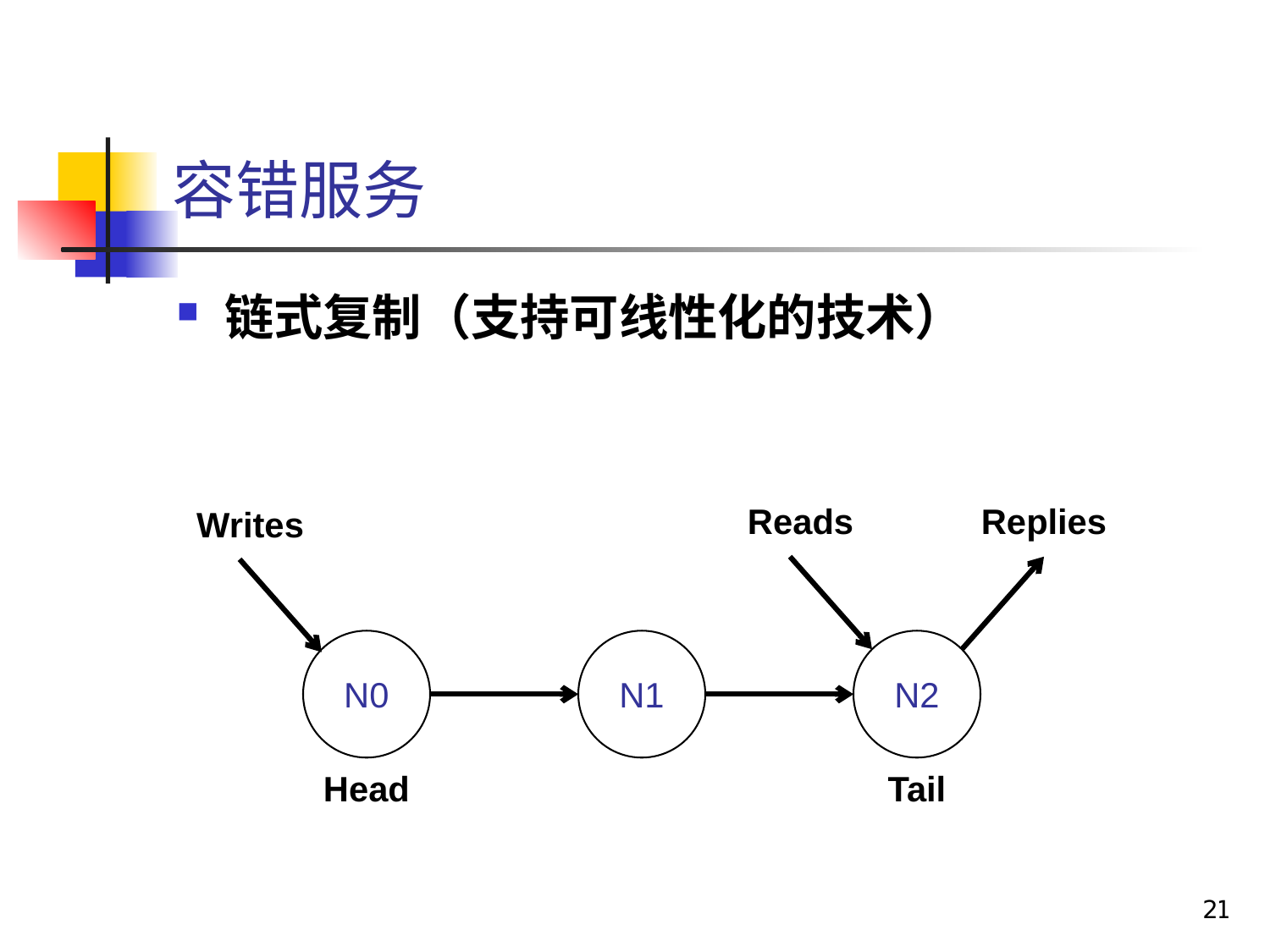

# 容错服务
链式复制（支持可线性化的技术）
Reads
Replies
Writes
N0
N1
N2
Head
Tail
21